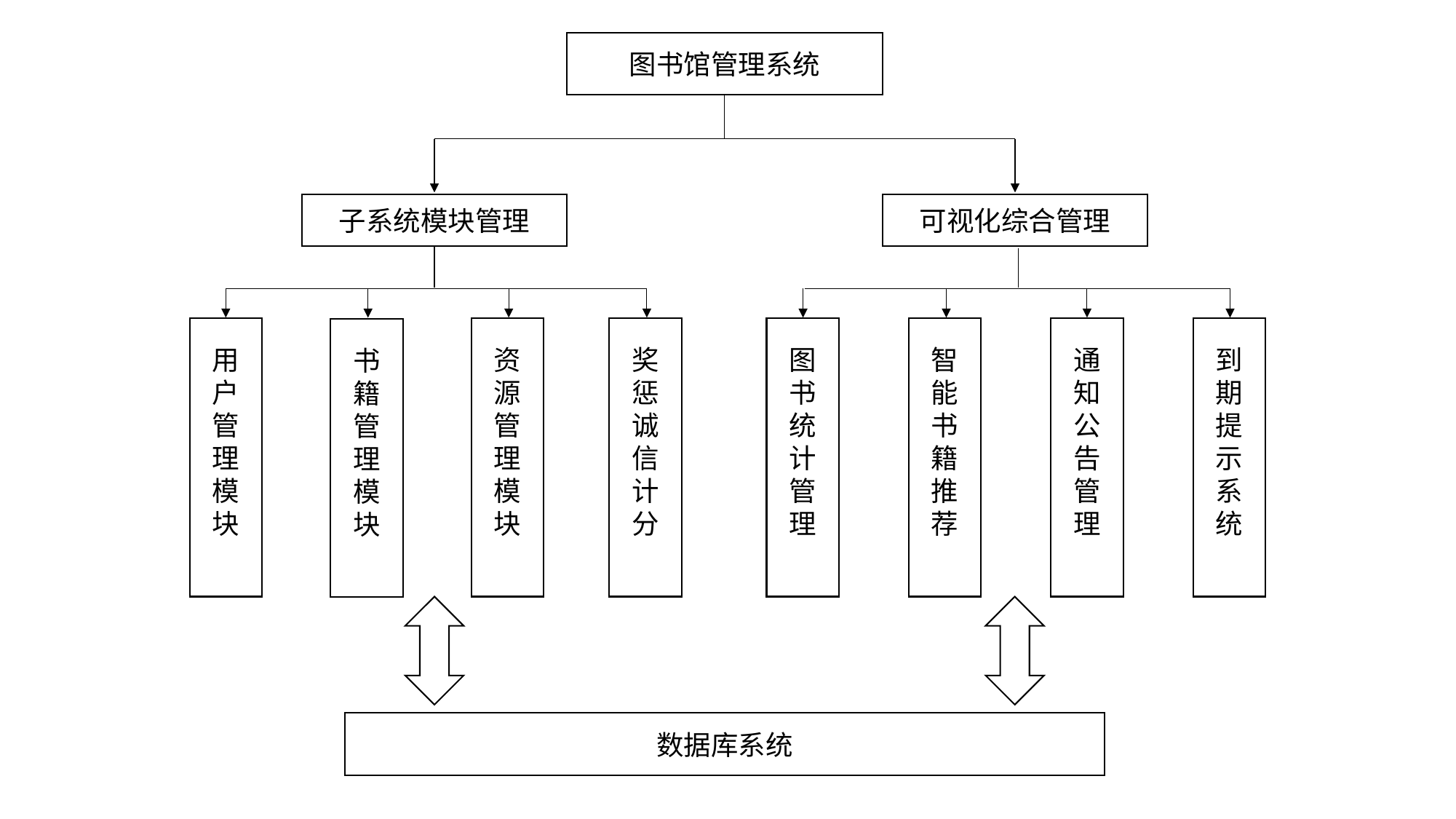

图书馆管理系统
子系统模块管理
可视化综合管理
用户管理模块

奖惩诚信计分

图书统计管理

智能书籍推荐

资源管理模块

通知公告管理

到期提示系统

书籍管理模块

数据库系统